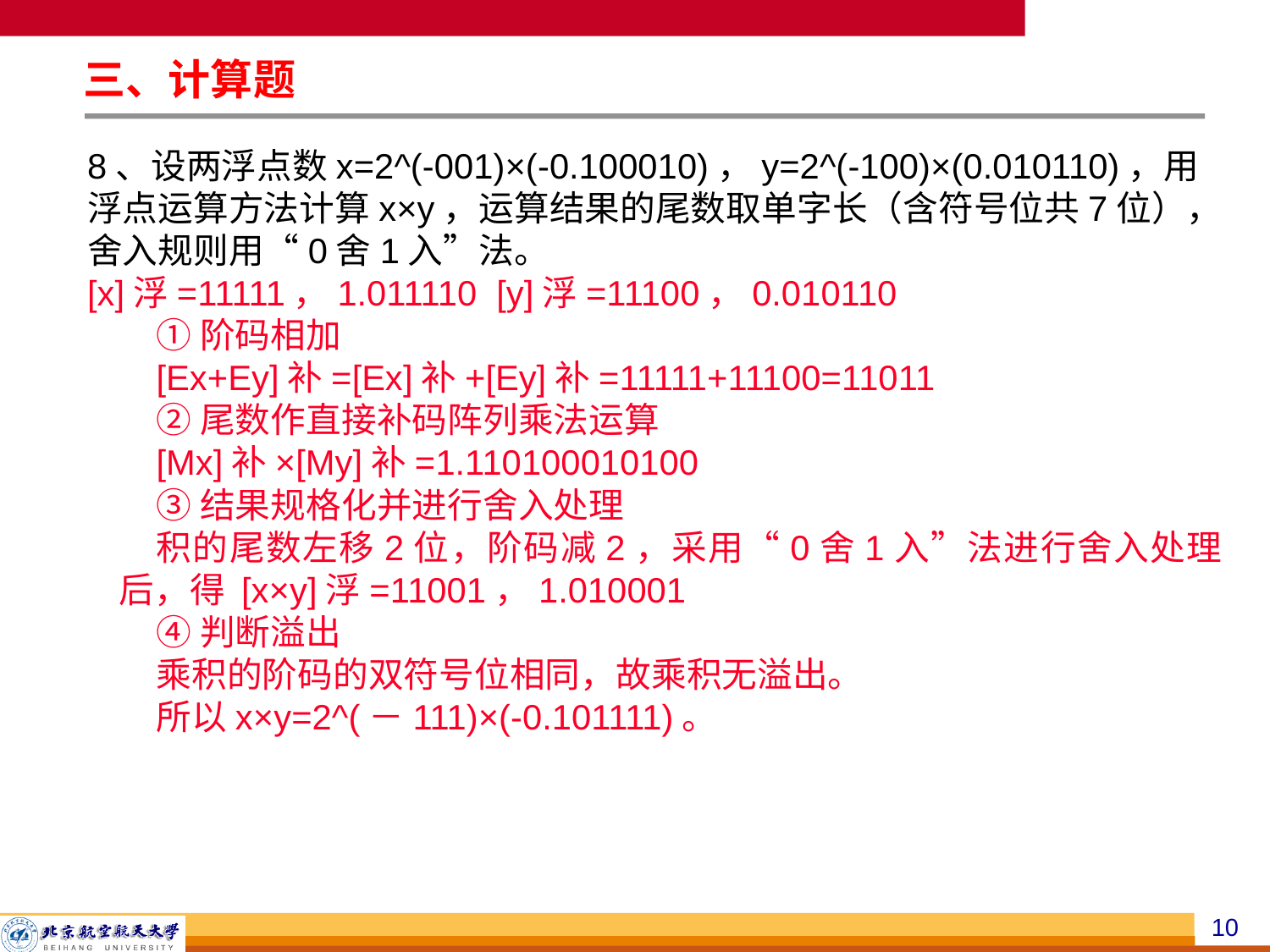

三、计算题
8、设两浮点数x=2^(-001)×(-0.100010)，y=2^(-100)×(0.010110)，用浮点运算方法计算x×y，运算结果的尾数取单字长（含符号位共7位），舍入规则用“0舍1入”法。
[x]浮=11111，1.011110  [y]浮=11100，0.010110
①阶码相加
[Ex+Ey]补=[Ex]补+[Ey]补=11111+11100=11011
②尾数作直接补码阵列乘法运算
[Mx]补×[My]补=1.110100010100
③结果规格化并进行舍入处理
积的尾数左移2位，阶码减2，采用“0舍1入”法进行舍入处理后，得 [x×y]浮=11001，1.010001
④判断溢出
乘积的阶码的双符号位相同，故乘积无溢出。
所以x×y=2^(－111)×(-0.101111)。